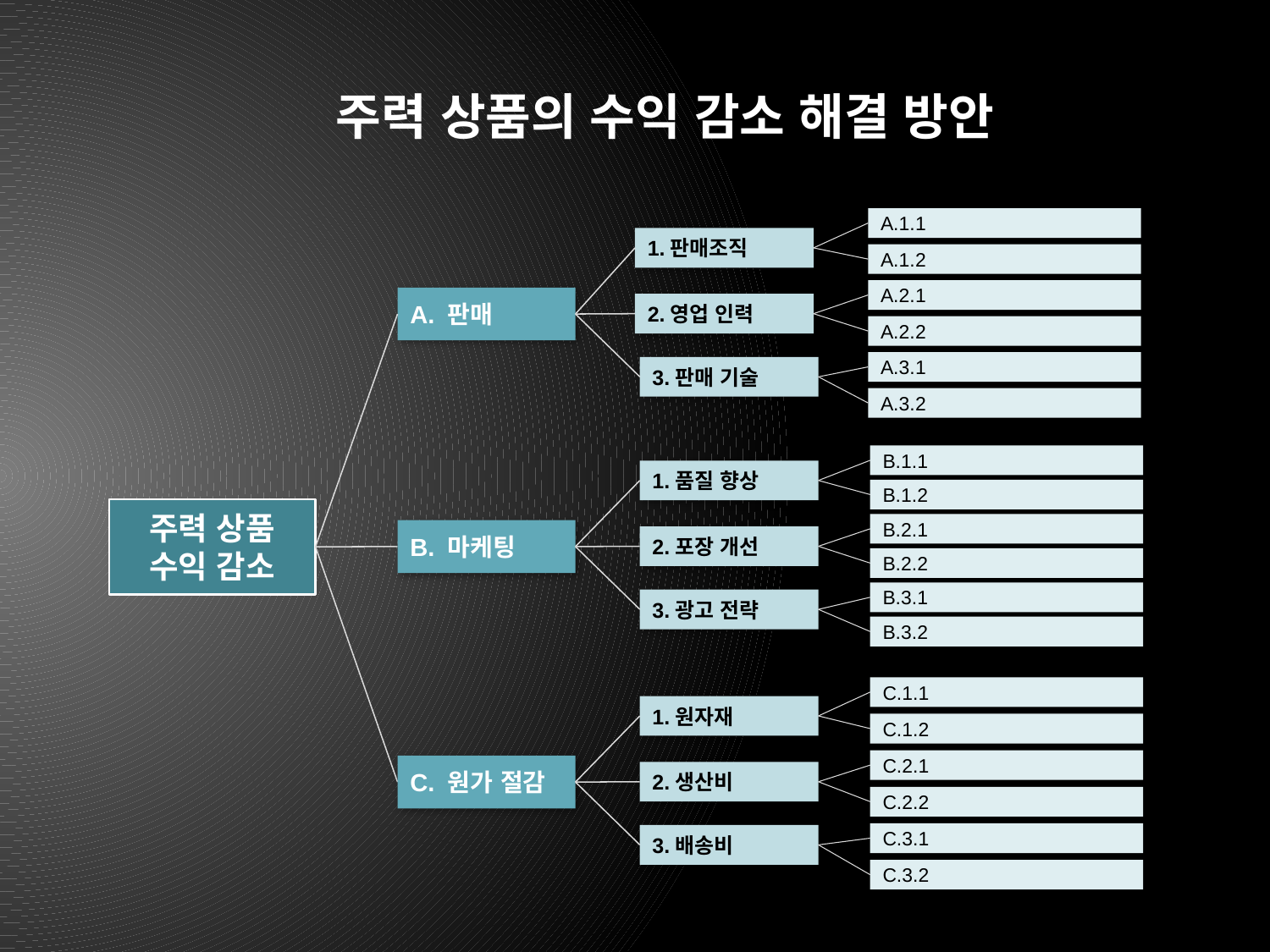

주력 상품의 수익 감소 해결 방안
A.1.1
1.판매조직
A.1.2
A.2.1
A. 판매
2.영업 인력
A.2.2
A.3.1
3.판매 기술
A.3.2
B.1.1
1.품질 향상
B.1.2
주력 상품
수익 감소
B.2.1
B. 마케팅
2.포장 개선
B.2.2
B.3.1
3.광고 전략
B.3.2
C.1.1
1.원자재
C.1.2
C.2.1
C. 원가 절감
2.생산비
C.2.2
C.3.1
3.배송비
C.3.2